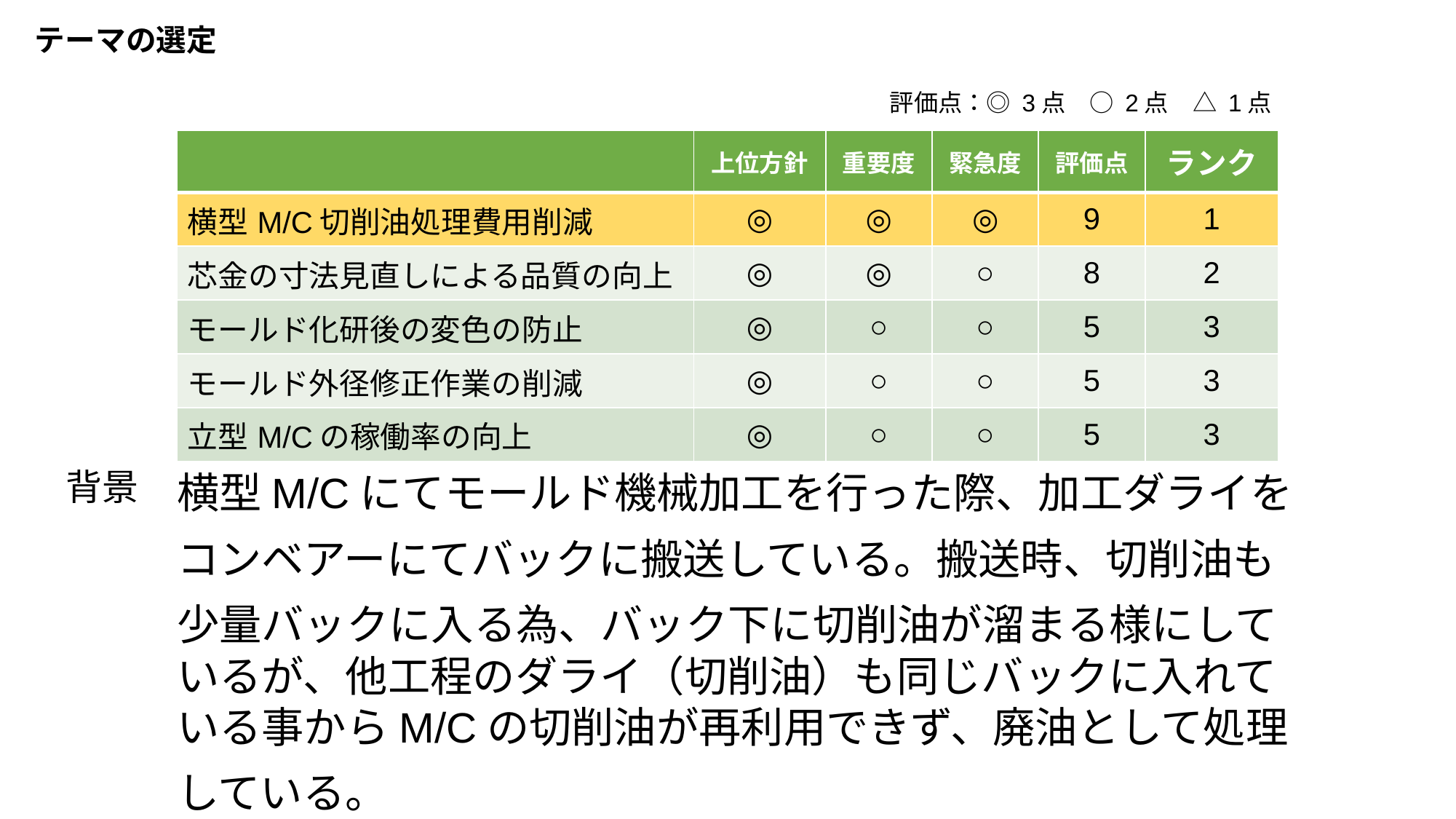

# テーマの選定
評価点：◎ 3点　○ 2点　△ 1点
|  | 上位方針 | 重要度 | 緊急度 | 評価点 | ランク |
| --- | --- | --- | --- | --- | --- |
| 横型M/C切削油処理費用削減 | ◎ | ◎ | ◎ | 9 | 1 |
| 芯金の寸法見直しによる品質の向上 | ◎ | ◎ | ○ | 8 | 2 |
| モールド化研後の変色の防止 | ◎ | ○ | ○ | 5 | 3 |
| モールド外径修正作業の削減 | ◎ | ○ | ○ | 5 | 3 |
| 立型M/Cの稼働率の向上 | ◎ | ○ | ○ | 5 | 3 |
横型M/Cにてモールド機械加工を行った際、加工ダライを
コンベアーにてバックに搬送している。搬送時、切削油も
少量バックに入る為、バック下に切削油が溜まる様にしているが、他工程のダライ（切削油）も同じバックに入れている事からM/Cの切削油が再利用できず、廃油として処理
している。
背景